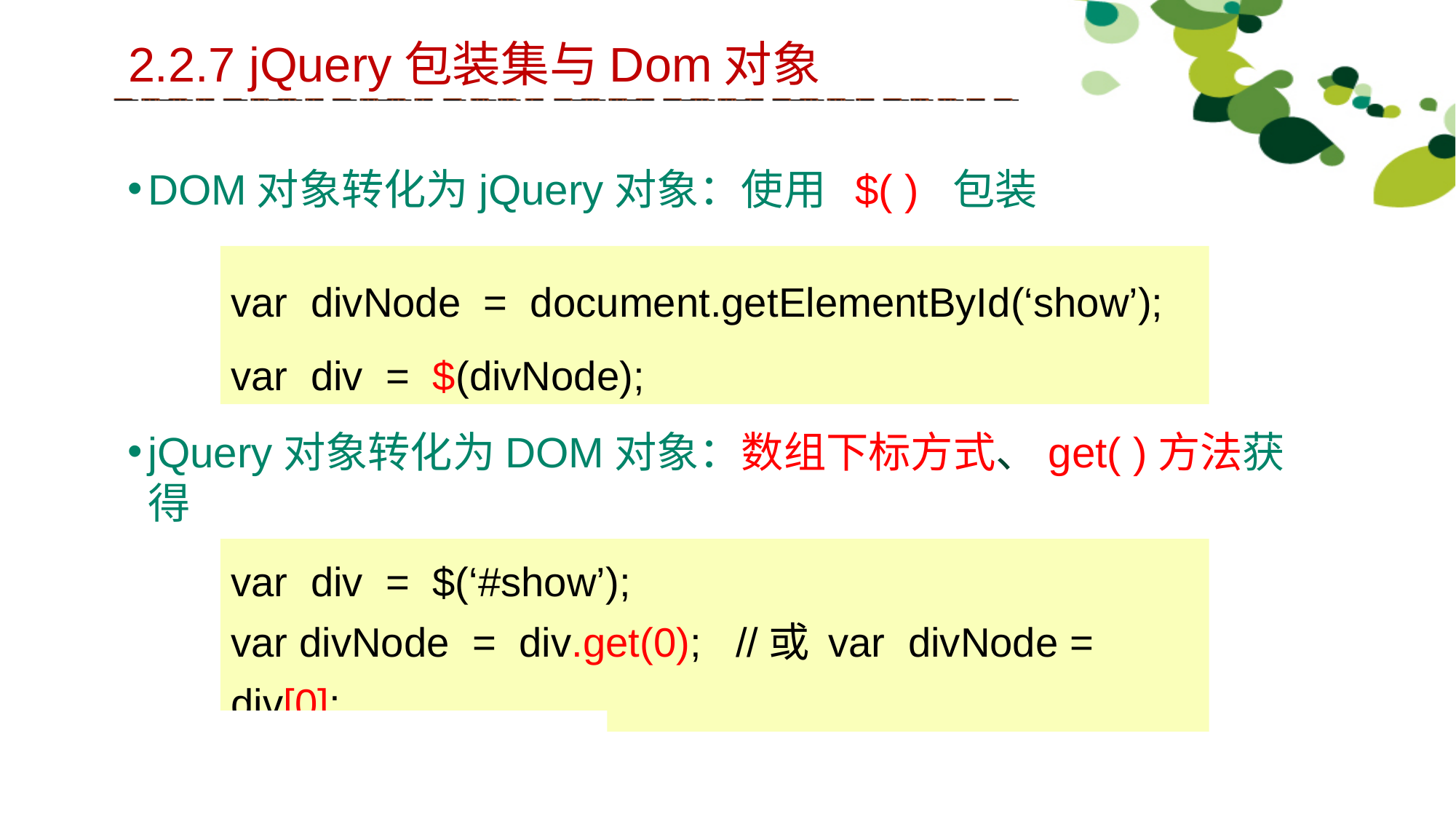

2.2.7 jQuery包装集与Dom对象
DOM对象转化为jQuery对象：使用  $( )  包装
var  divNode  =  document.getElementById(‘show’);
var  div  =  $(divNode);
jQuery对象转化为DOM对象：数组下标方式、get( )方法获得
var  div  =  $(‘#show’);
var divNode  =  div.get(0);   //或 var  divNode = div[0];